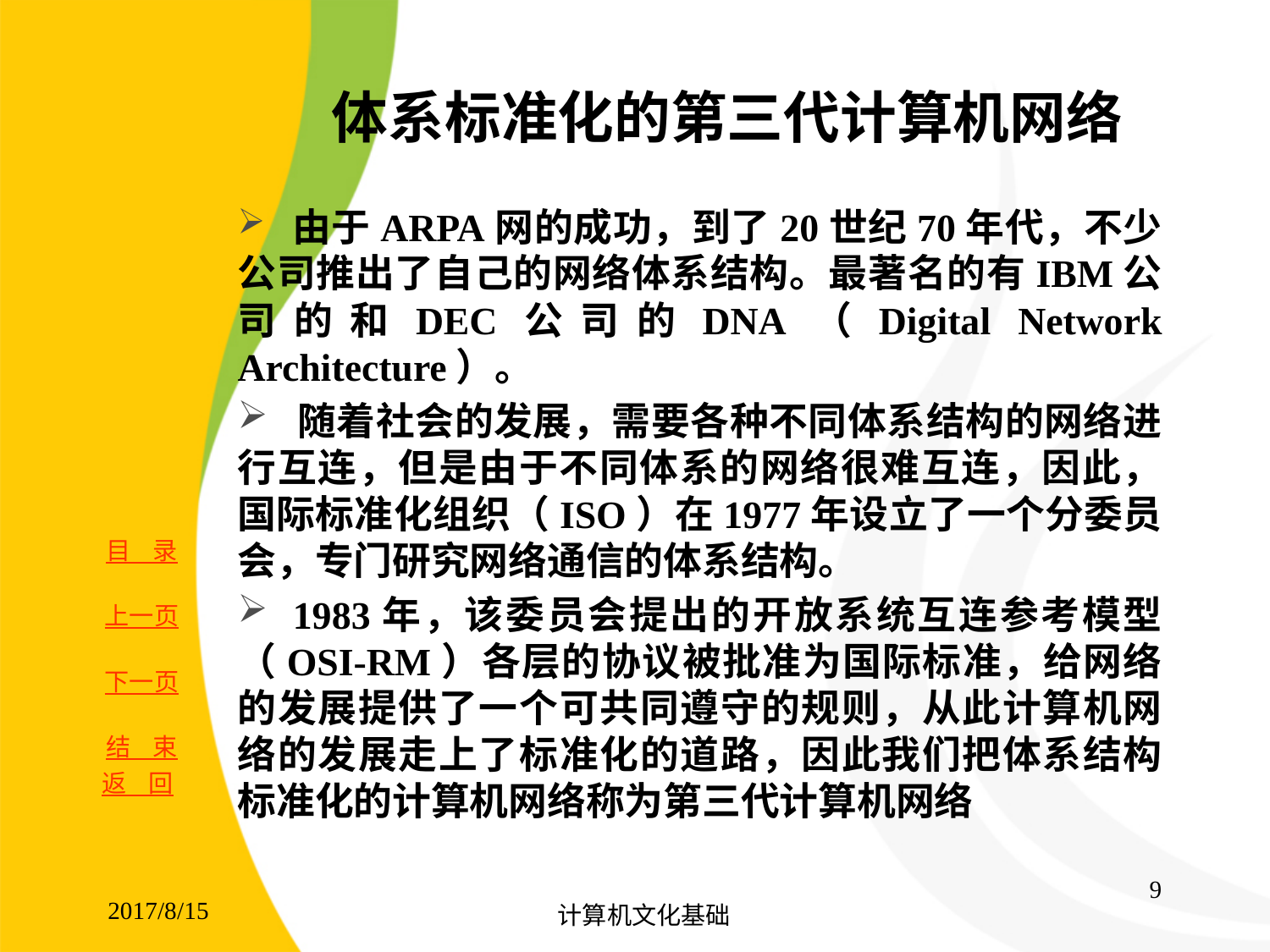

# 体系标准化的第三代计算机网络
  由于ARPA网的成功，到了20世纪70年代，不少公司推出了自己的网络体系结构。最著名的有IBM公司的和DEC公司的DNA（Digital Network Architecture）。
  随着社会的发展，需要各种不同体系结构的网络进行互连，但是由于不同体系的网络很难互连，因此，国际标准化组织（ISO）在1977年设立了一个分委员会，专门研究网络通信的体系结构。
  1983年，该委员会提出的开放系统互连参考模型（OSI-RM）各层的协议被批准为国际标准，给网络的发展提供了一个可共同遵守的规则，从此计算机网络的发展走上了标准化的道路，因此我们把体系结构标准化的计算机网络称为第三代计算机网络
返    回
9
2017/8/15